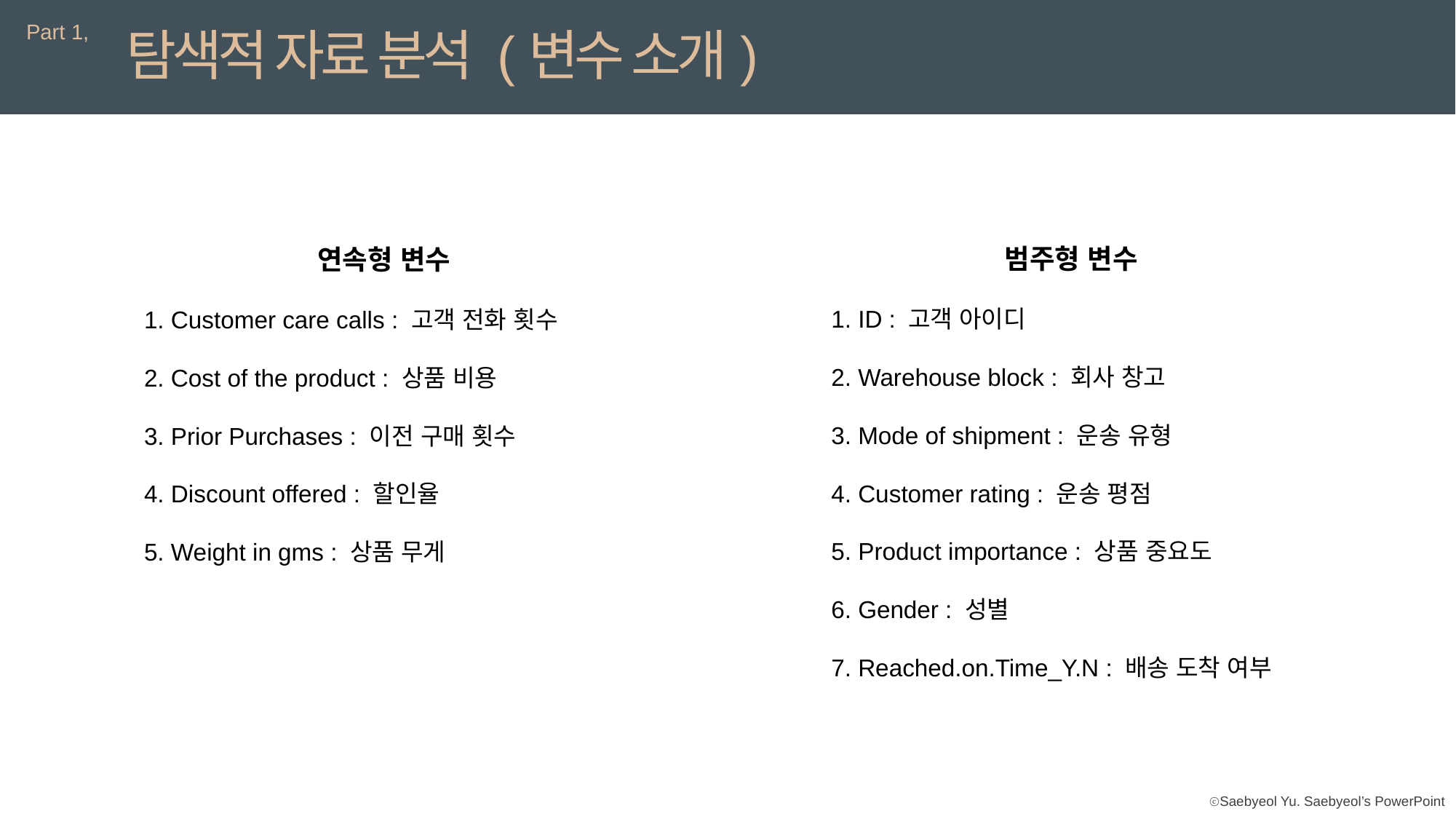

Part 1,
탐색적 자료 분석 (변수 소개)
범주형 변수
1. ID : 고객 아이디
2. Warehouse block : 회사 창고
3. Mode of shipment : 운송 유형
4. Customer rating : 운송 평점
5. Product importance : 상품 중요도
6. Gender : 성별
7. Reached.on.Time_Y.N : 배송 도착 여부
연속형 변수
1. Customer care calls : 고객 전화 횟수
2. Cost of the product : 상품 비용
3. Prior Purchases : 이전 구매 횟수
4. Discount offered : 할인율
5. Weight in gms : 상품 무게